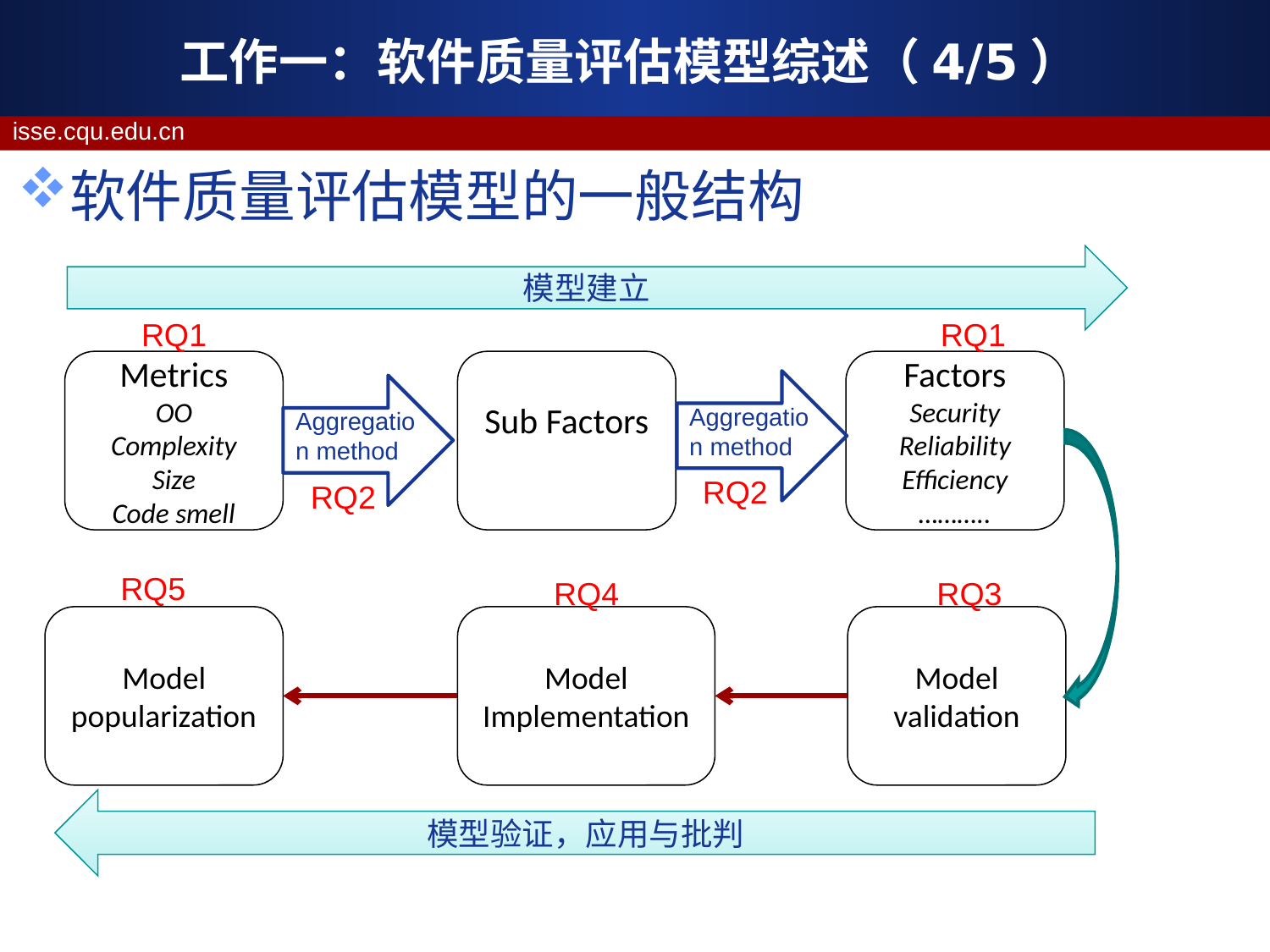

# 工作一：软件质量评估模型综述（4/5）
软件质量评估模型的一般结构
模型建立
RQ1
RQ1
Metrics
OO
Complexity
Size
Code smell
Sub Factors

Factors
Security
Reliability
Efficiency
………..

Aggregation method

Aggregation method

Model popularization
Model Implementation
Model validation
模型验证，应用与批判
RQ2
RQ2
RQ5
RQ4
RQ3